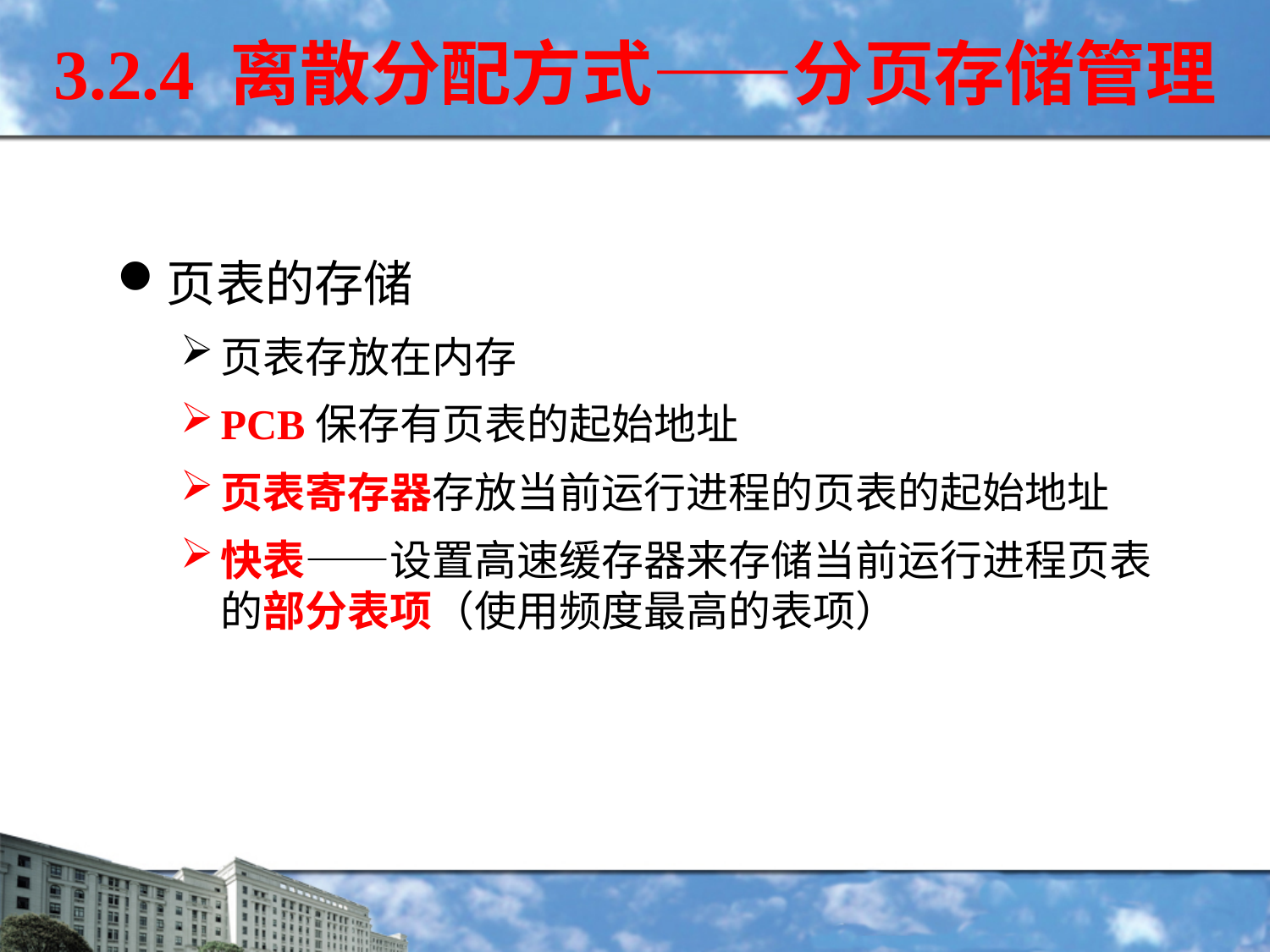

3.2.4 离散分配方式——分页存储管理
页表的存储
页表存放在内存
PCB保存有页表的起始地址
页表寄存器存放当前运行进程的页表的起始地址
快表——设置高速缓存器来存储当前运行进程页表的部分表项（使用频度最高的表项）